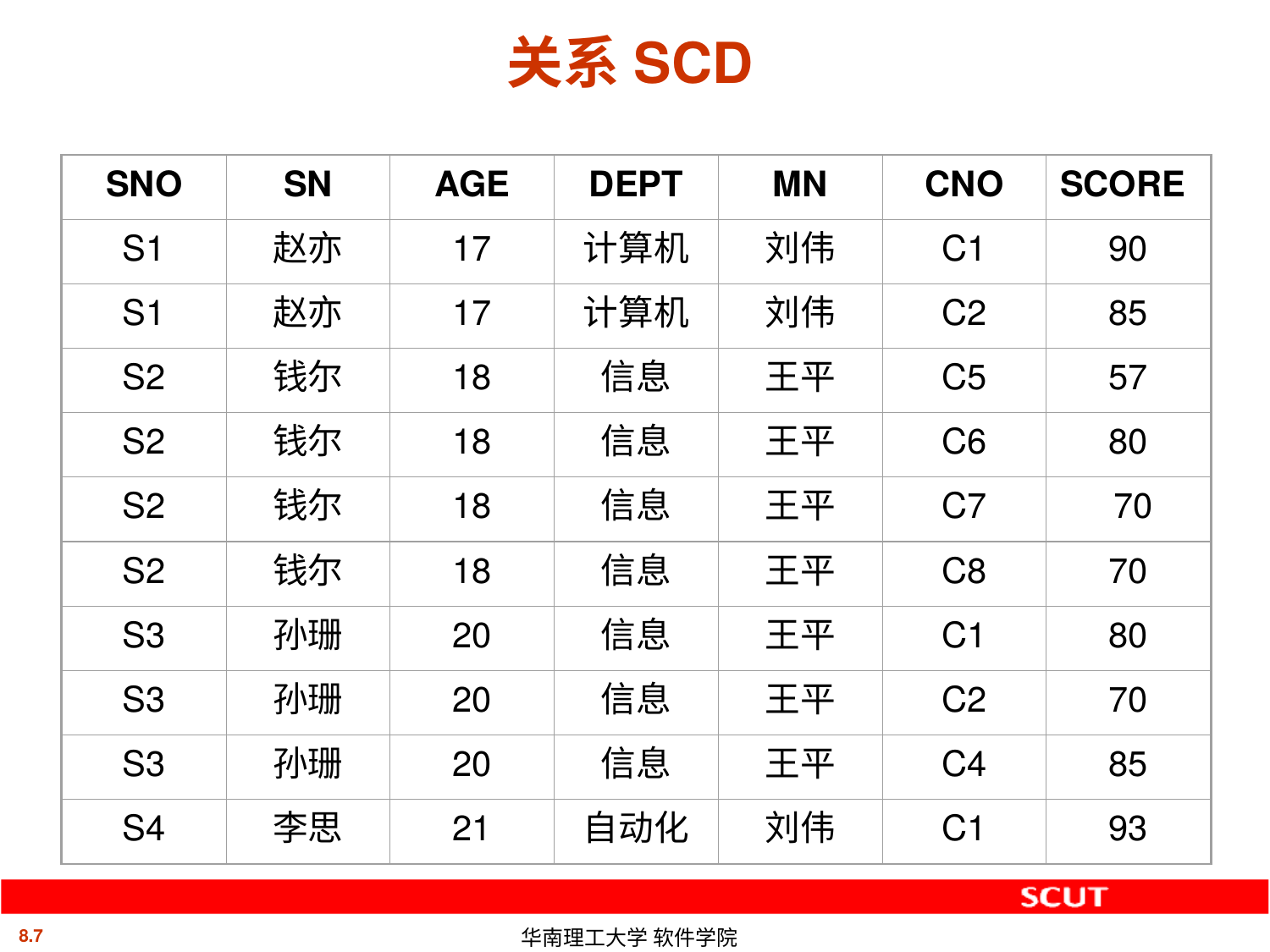

# 关系SCD

SNO

SN

AGE

DEPT

MN

CNO

SCORE

S1

赵亦

17

计算机

刘伟

C1

90

S1

赵亦

17

计算机

刘伟

C2

85

S2

钱尔

18

信息

王平

C5

57

S2

钱尔

18

信息

王平

C6

80

S2

钱尔

18

信息

王平

C7

 70

S2

钱尔

18

信息

王平

C8

70

S3

孙珊

20

信息

王平

C1

80

S3

孙珊

20

信息

王平

C2

70

S3

孙珊

20

信息

王平

C4

85

S4

李思

21

自动化

刘伟

C1

93